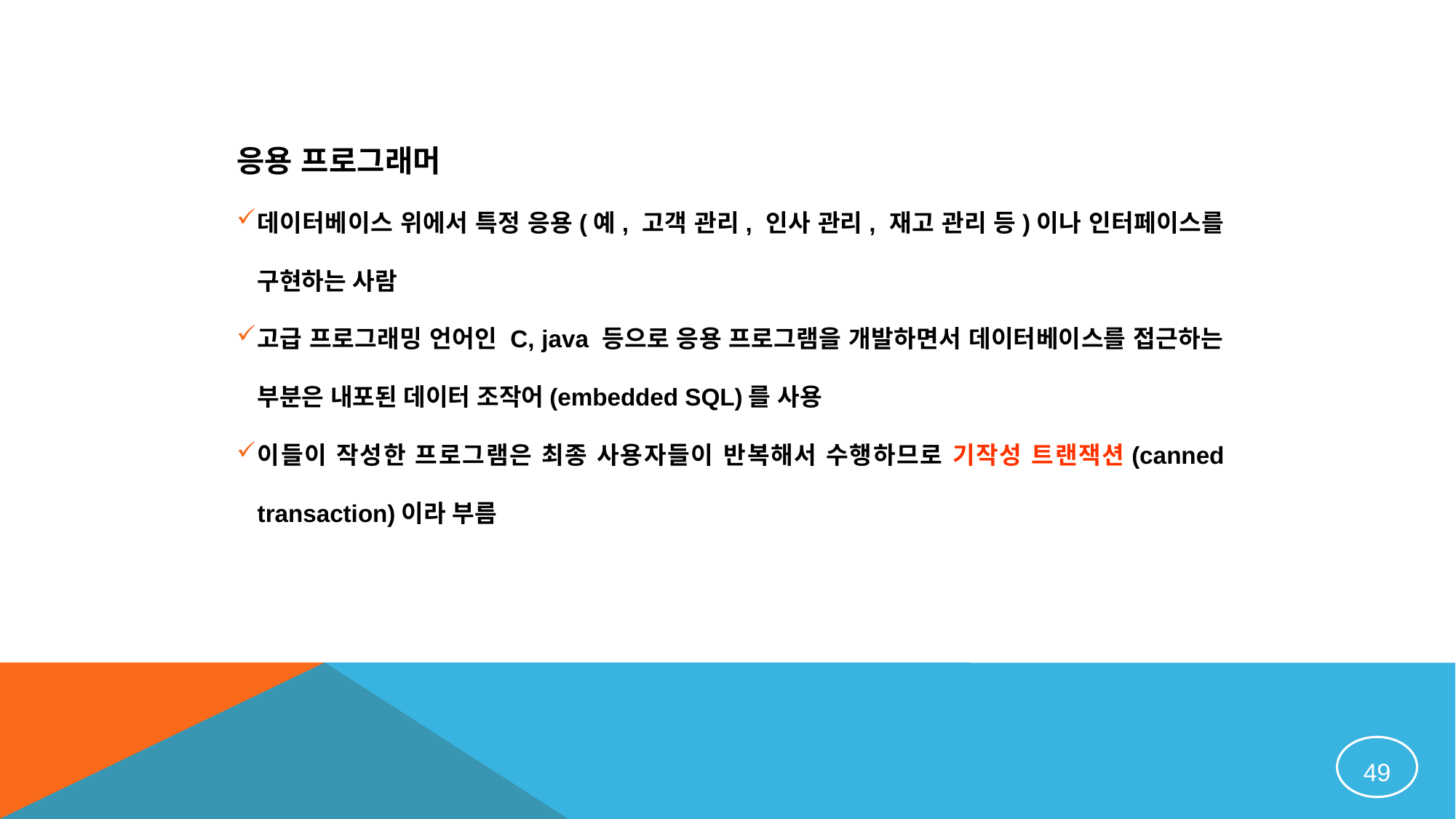

응용 프로그래머
데이터베이스 위에서 특정 응용(예, 고객 관리, 인사 관리, 재고 관리 등)이나 인터페이스를 구현하는 사람
고급 프로그래밍 언어인 C, java 등으로 응용 프로그램을 개발하면서 데이터베이스를 접근하는 부분은 내포된 데이터 조작어(embedded SQL)를 사용
이들이 작성한 프로그램은 최종 사용자들이 반복해서 수행하므로 기작성 트랜잭션(canned transaction)이라 부름
49